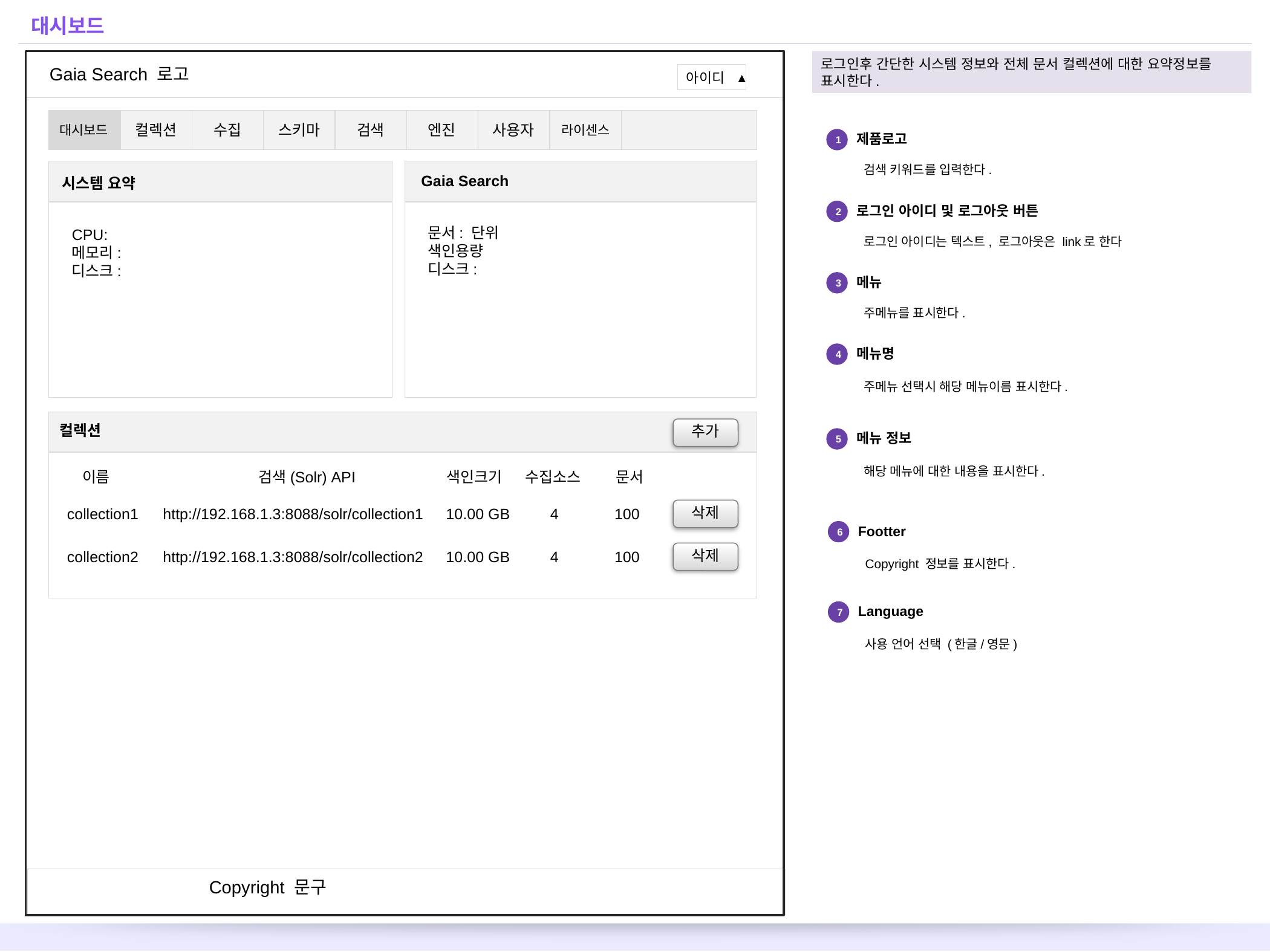

# 대시보드

Gaia Search 로고
아이디

로그인후 간단한 시스템 정보와 전체 문서 컬렉션에 대한 요약정보를 표시한다.

대시보드
컬렉션
수집
스키마
검색
엔진
사용자

라이센스
제품로고
1
검색 키워드를 입력한다.

Gaia Search
시스템 요약
로그인 아이디 및 로그아웃 버튼
2
문서: 단위
색인용량
디스크:
CPU:
메모리:
디스크:
로그인 아이디는 텍스트, 로그아웃은 link로 한다
메뉴
3
주메뉴를 표시한다.
메뉴명
4
주메뉴 선택시 해당 메뉴이름 표시한다.

컬렉션
추가
메뉴 정보
5
해당 메뉴에 대한 내용을 표시한다.
문서
이름
검색(Solr) API
색인크기
수집소스
100
삭제
collection1
http://192.168.1.3:8088/solr/collection1
10.00 GB
4
Footter
6
100
삭제
collection2
http://192.168.1.3:8088/solr/collection2
10.00 GB
4
Copyright 정보를 표시한다.
Language
7
사용 언어 선택 (한글/영문)

Copyright 문구